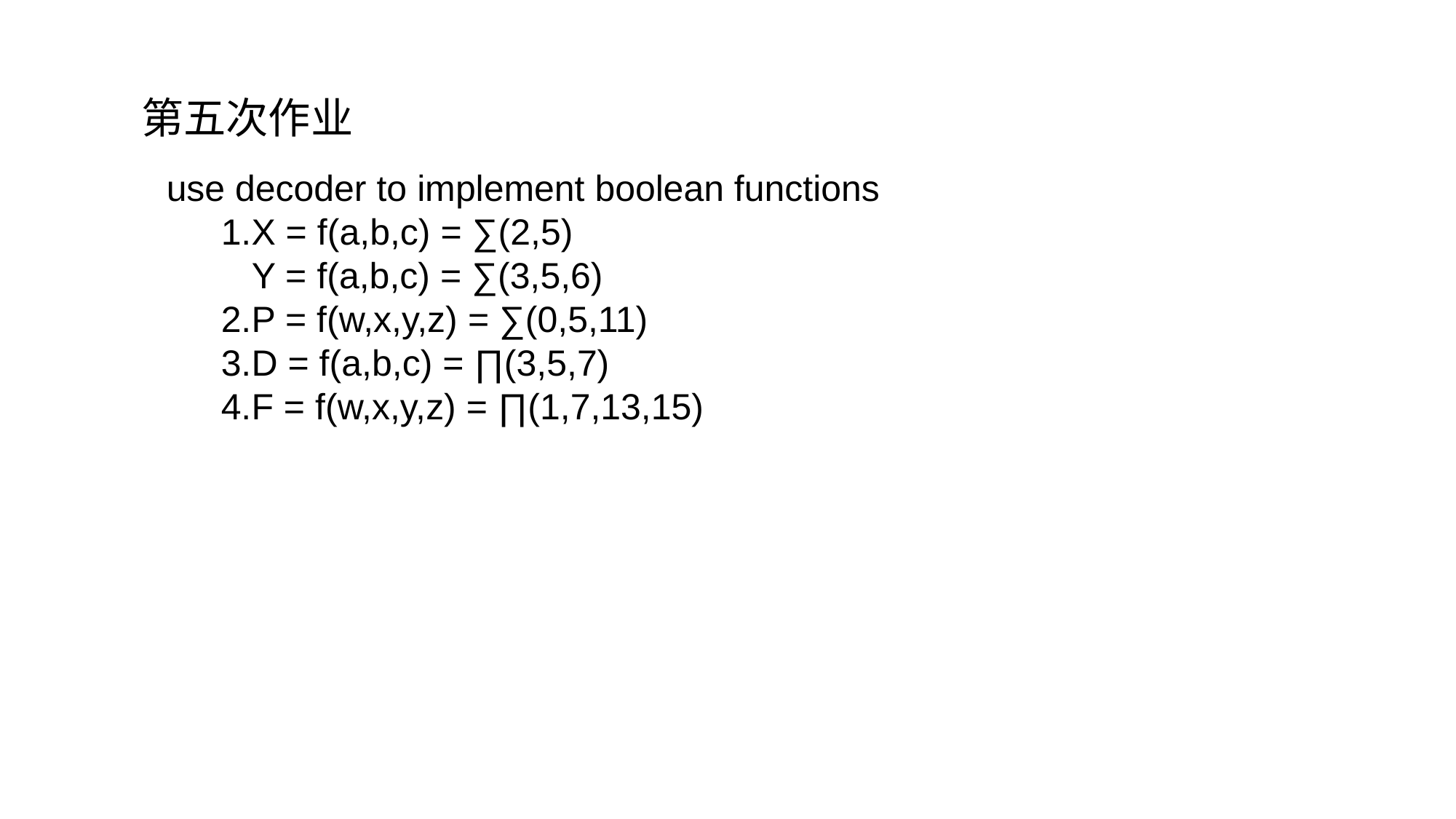

第五次作业
use decoder to implement boolean functions
1.X = f(a,b,c) = ∑(2,5)
   Y = f(a,b,c) = ∑(3,5,6)
2.P = f(w,x,y,z) = ∑(0,5,11)
3.D = f(a,b,c) = ∏(3,5,7)
4.F = f(w,x,y,z) = ∏(1,7,13,15)